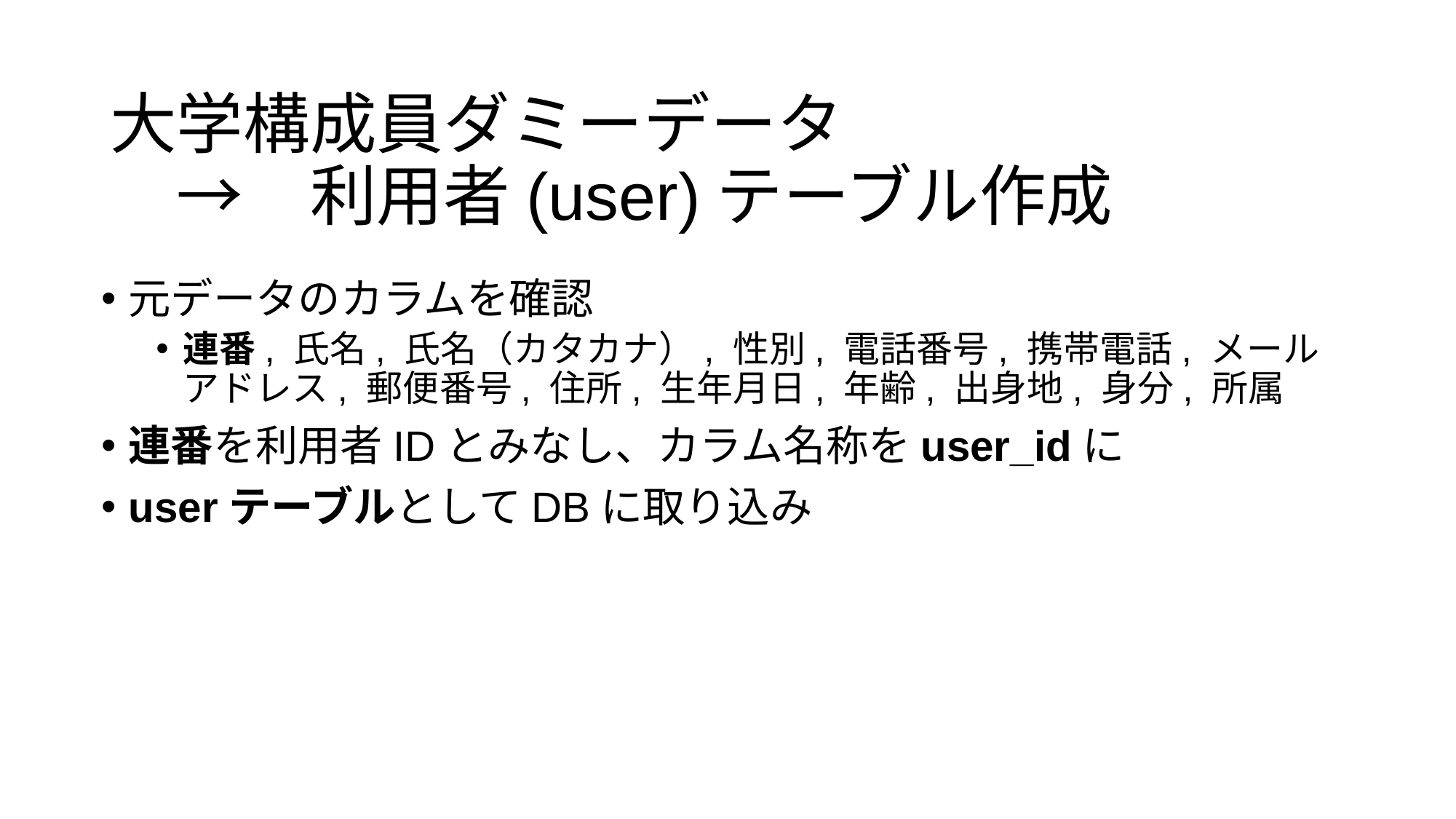

# 大学構成員ダミーデータ 　→　利用者(user)テーブル作成
元データのカラムを確認
連番, 氏名, 氏名（カタカナ）, 性別, 電話番号, 携帯電話, メールアドレス, 郵便番号, 住所, 生年月日, 年齢, 出身地, 身分, 所属
連番を利用者IDとみなし、カラム名称をuser_idに
userテーブルとしてDBに取り込み